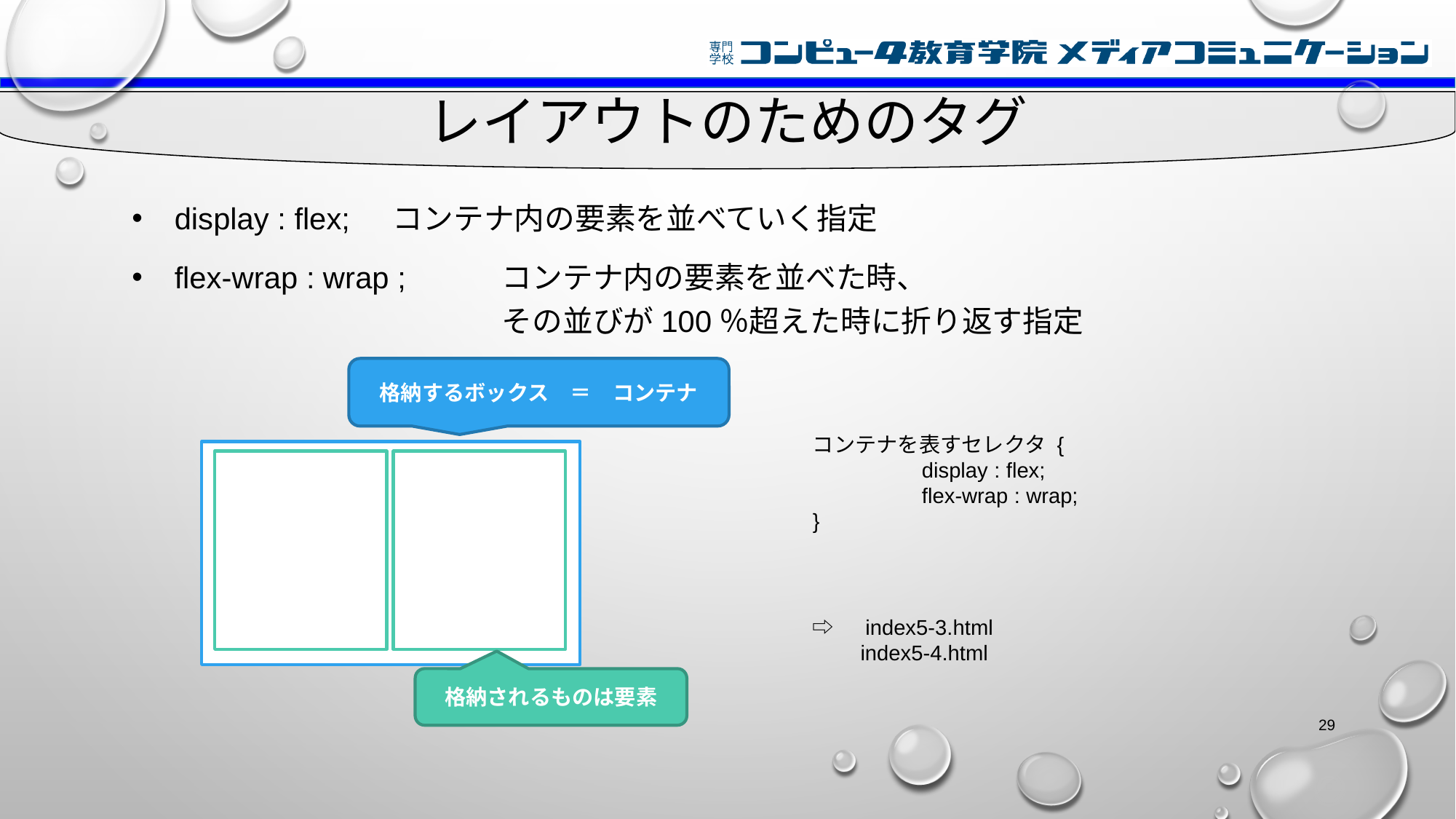

# レイアウトのためのタグ
display : flex;	コンテナ内の要素を並べていく指定
flex-wrap : wrap ;	コンテナ内の要素を並べた時、
　			その並びが100％超えた時に折り返す指定

格納するボックス　＝　コンテナ
コンテナを表すセレクタ {
	display : flex;
	flex-wrap : wrap;
}

⇨　index5-3.html
　　index5-4.html
格納されるものは要素
29